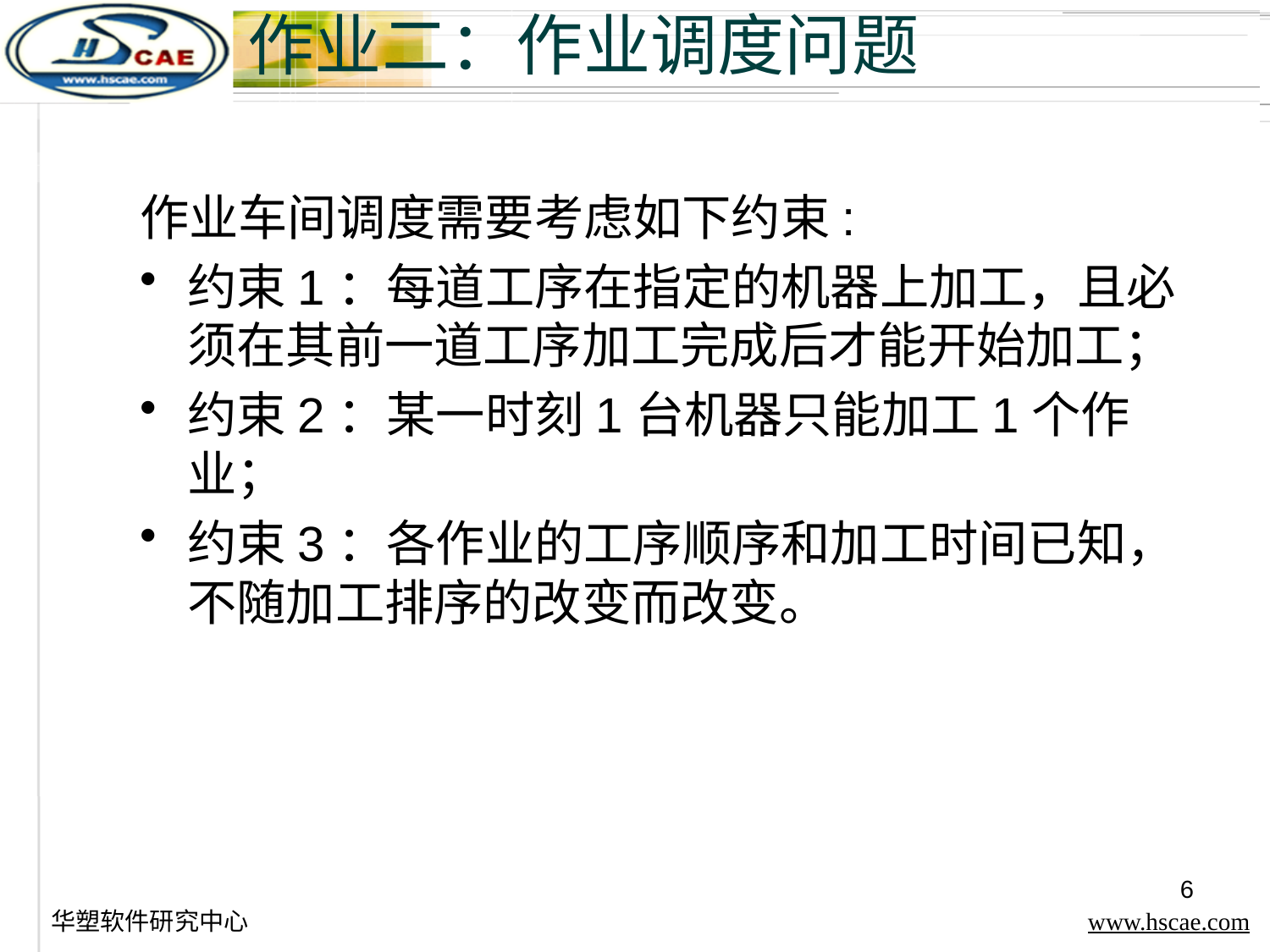

# 作业二：作业调度问题
作业车间调度需要考虑如下约束:
约束1：每道工序在指定的机器上加工，且必须在其前一道工序加工完成后才能开始加工；
约束2：某一时刻1台机器只能加工1个作业；
约束3：各作业的工序顺序和加工时间已知，不随加工排序的改变而改变。
6